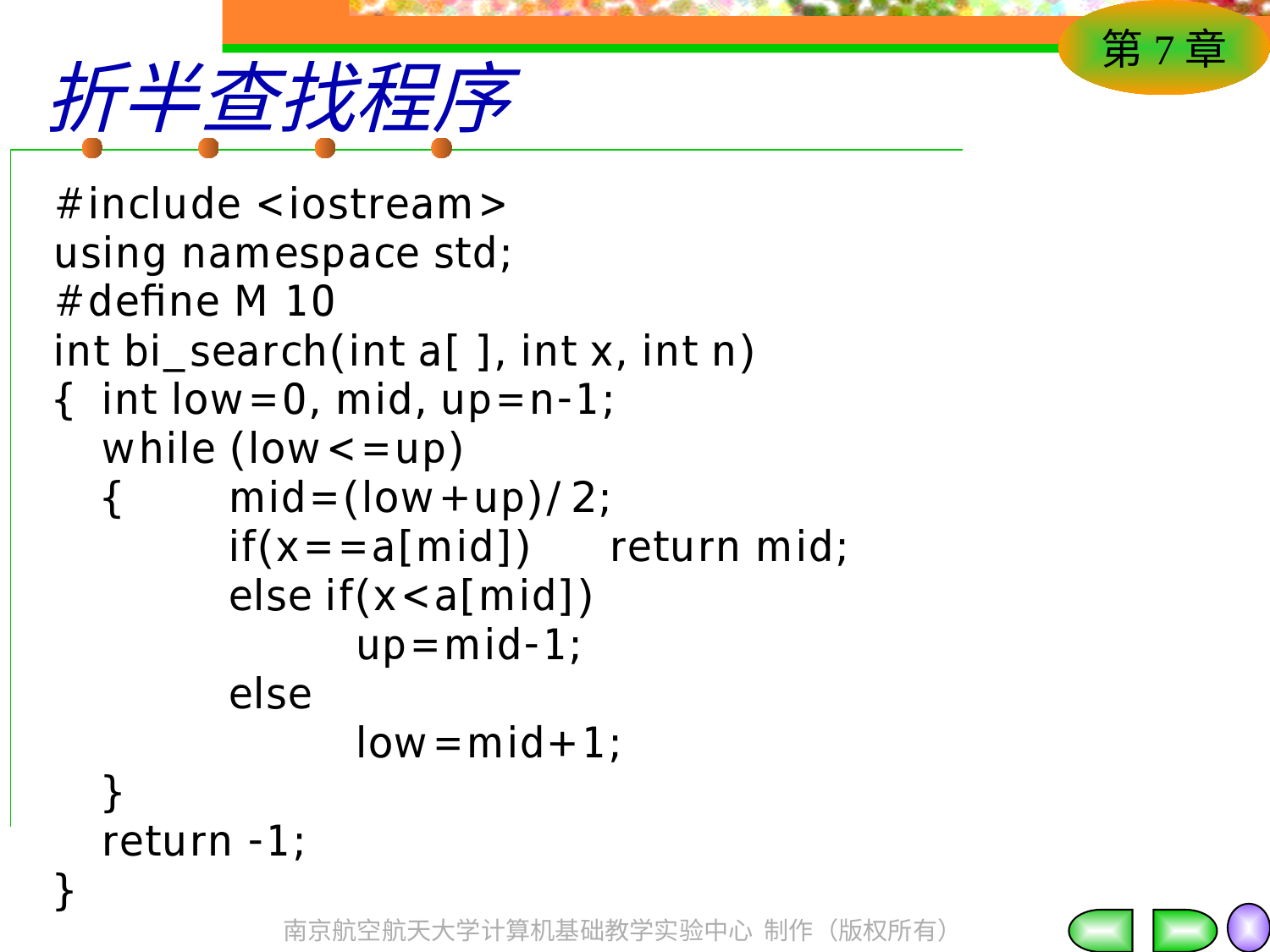

# 折半查找程序
#include <iostream>
using namespace std;
#define M 10
int bi_search(int a[ ], int x, int n)
{	int low=0, mid, up=n-1;
	while (low<=up)
	{	mid=(low+up)/2;
		if(x==a[mid]) 	return mid;
		else if(x<a[mid])
			up=mid-1;
		else
			low=mid+1;
	}
	return -1;
}